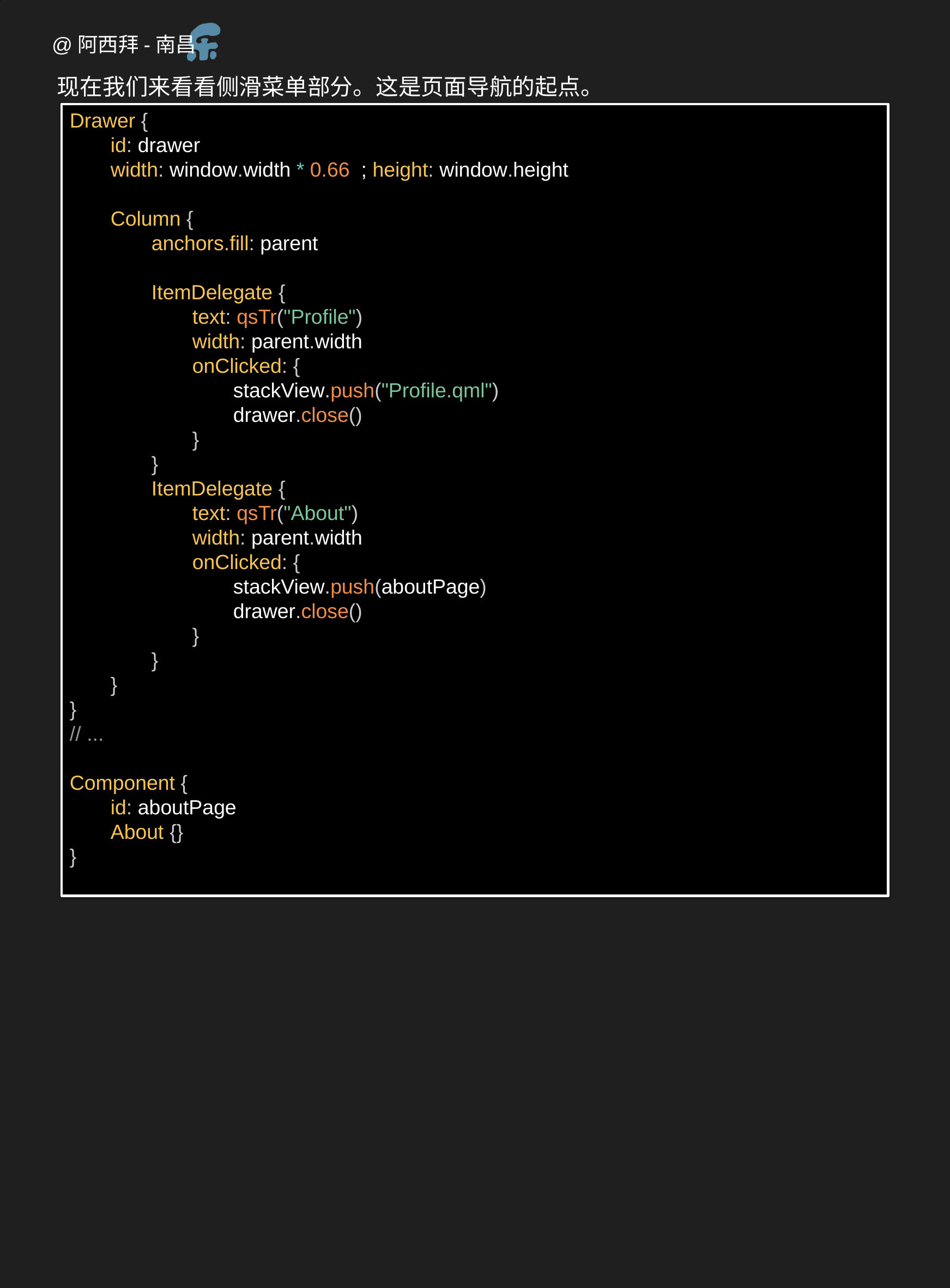

现在我们来看看侧滑菜单部分。这是页面导航的起点。
Drawer {
id: drawer
width: window.width * 0.66  ; height: window.height

Column {
anchors.fill: parent

ItemDelegate {
text: qsTr("Profile")
width: parent.width
onClicked: {
stackView.push("Profile.qml")
drawer.close()
}
}
ItemDelegate {
text: qsTr("About")
width: parent.width
onClicked: {
stackView.push(aboutPage)
drawer.close()
}
}
}
}
// ...

Component {
id: aboutPage
About {}
}